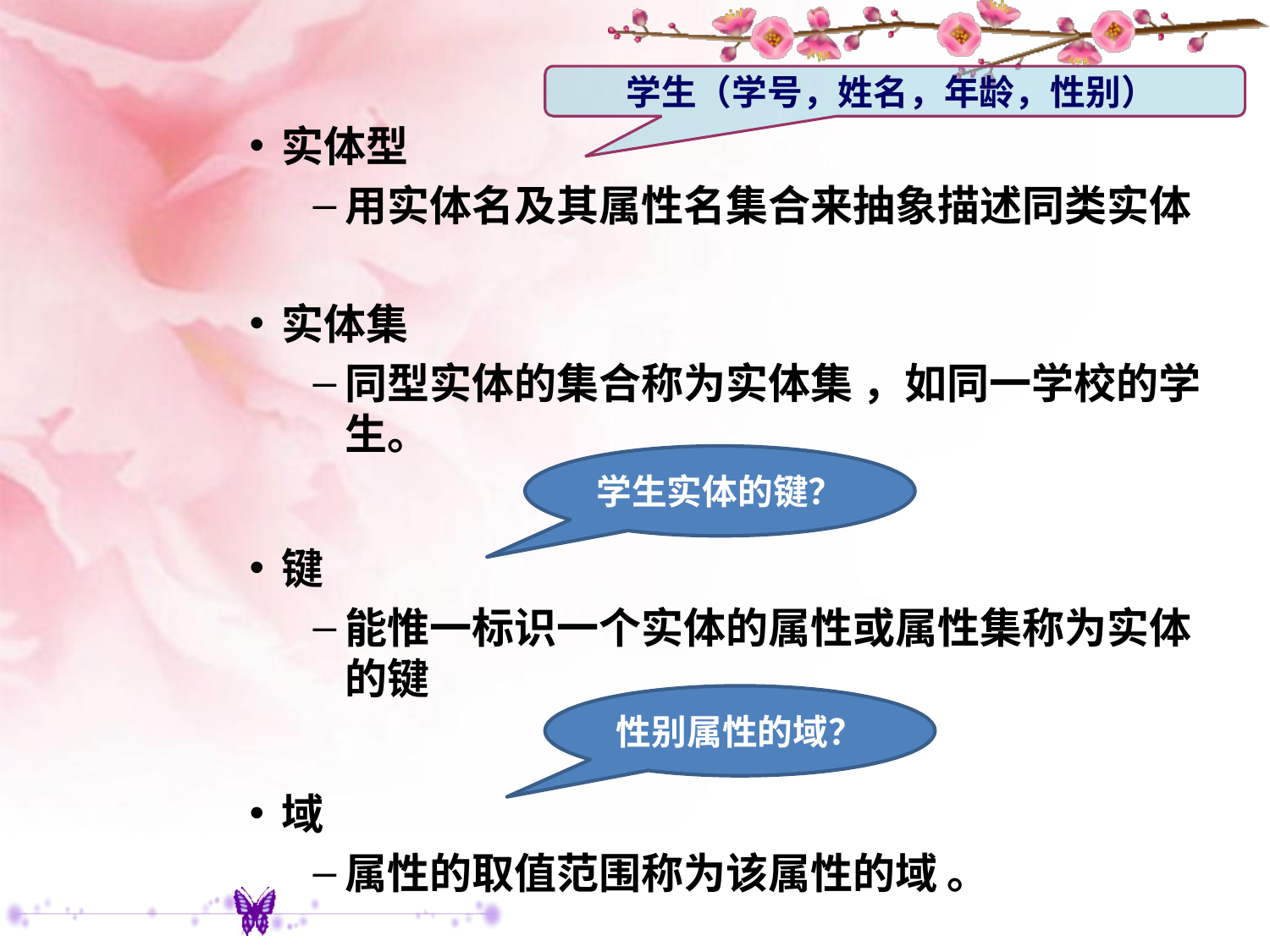

学生（学号，姓名，年龄，性别）
实体型
用实体名及其属性名集合来抽象描述同类实体

实体集
同型实体的集合称为实体集 ，如同一学校的学生。

键
能惟一标识一个实体的属性或属性集称为实体的键

域
属性的取值范围称为该属性的域 。

学生实体的键？
性别属性的域？